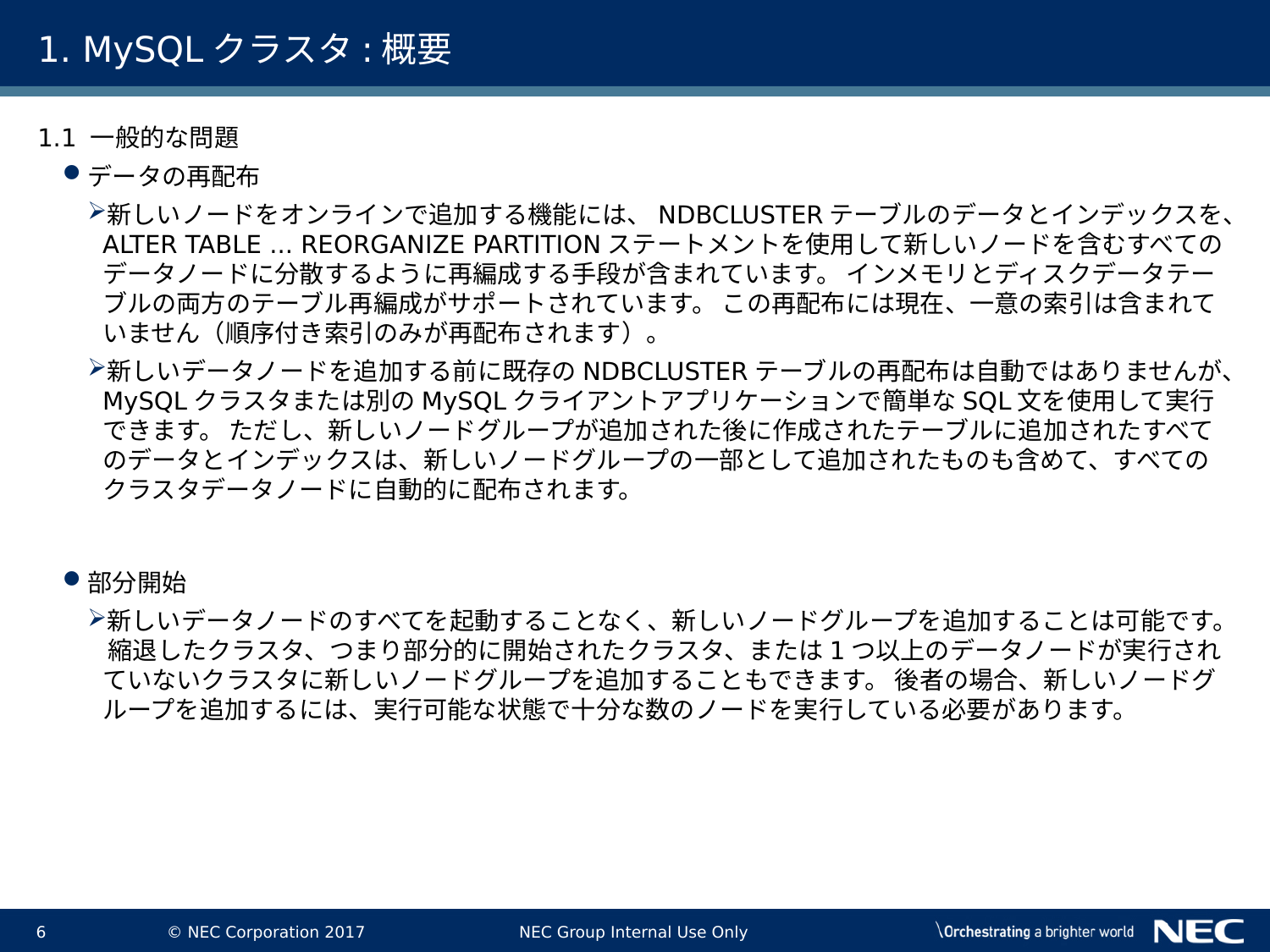

# 1. MySQLクラスタ:概要
1.1 一般的な問題
データの再配布
新しいノードをオンラインで追加する機能には、NDBCLUSTERテーブルのデータとインデックスを、ALTER TABLE ... REORGANIZE PARTITIONステートメントを使用して新しいノードを含むすべてのデータノードに分散するように再編成する手段が含まれています。 インメモリとディスクデータテーブルの両方のテーブル再編成がサポートされています。 この再配布には現在、一意の索引は含まれていません（順序付き索引のみが再配布されます）。
新しいデータノードを追加する前に既存のNDBCLUSTERテーブルの再配布は自動ではありませんが、MySQLクラスタまたは別のMySQLクライアントアプリケーションで簡単なSQL文を使用して実行できます。 ただし、新しいノードグループが追加された後に作成されたテーブルに追加されたすべてのデータとインデックスは、新しいノードグループの一部として追加されたものも含めて、すべてのクラスタデータノードに自動的に配布されます。

部分開始
新しいデータノードのすべてを起動することなく、新しいノードグループを追加することは可能です。 縮退したクラスタ、つまり部分的に開始されたクラスタ、または1つ以上のデータノードが実行されていないクラスタに新しいノードグループを追加することもできます。 後者の場合、新しいノードグループを追加するには、実行可能な状態で十分な数のノードを実行している必要があります。